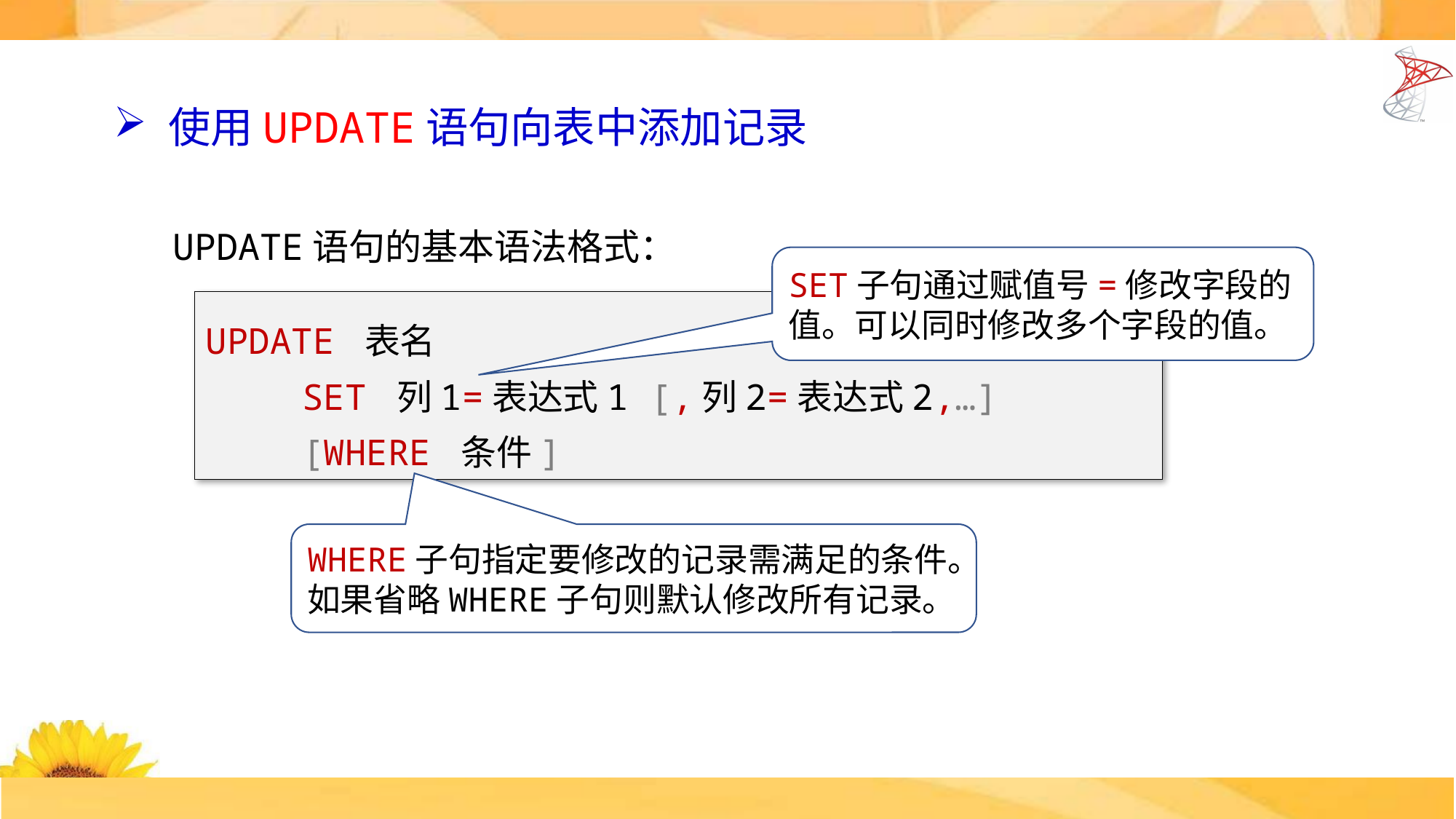

使用UPDATE语句向表中添加记录
 UPDATE语句的基本语法格式：

SET子句通过赋值号=修改字段的值。可以同时修改多个字段的值。
UPDATE 表名
  SET 列1=表达式1 [,列2=表达式2,…]
  [WHERE 条件]
WHERE子句指定要修改的记录需满足的条件。如果省略WHERE子句则默认修改所有记录。